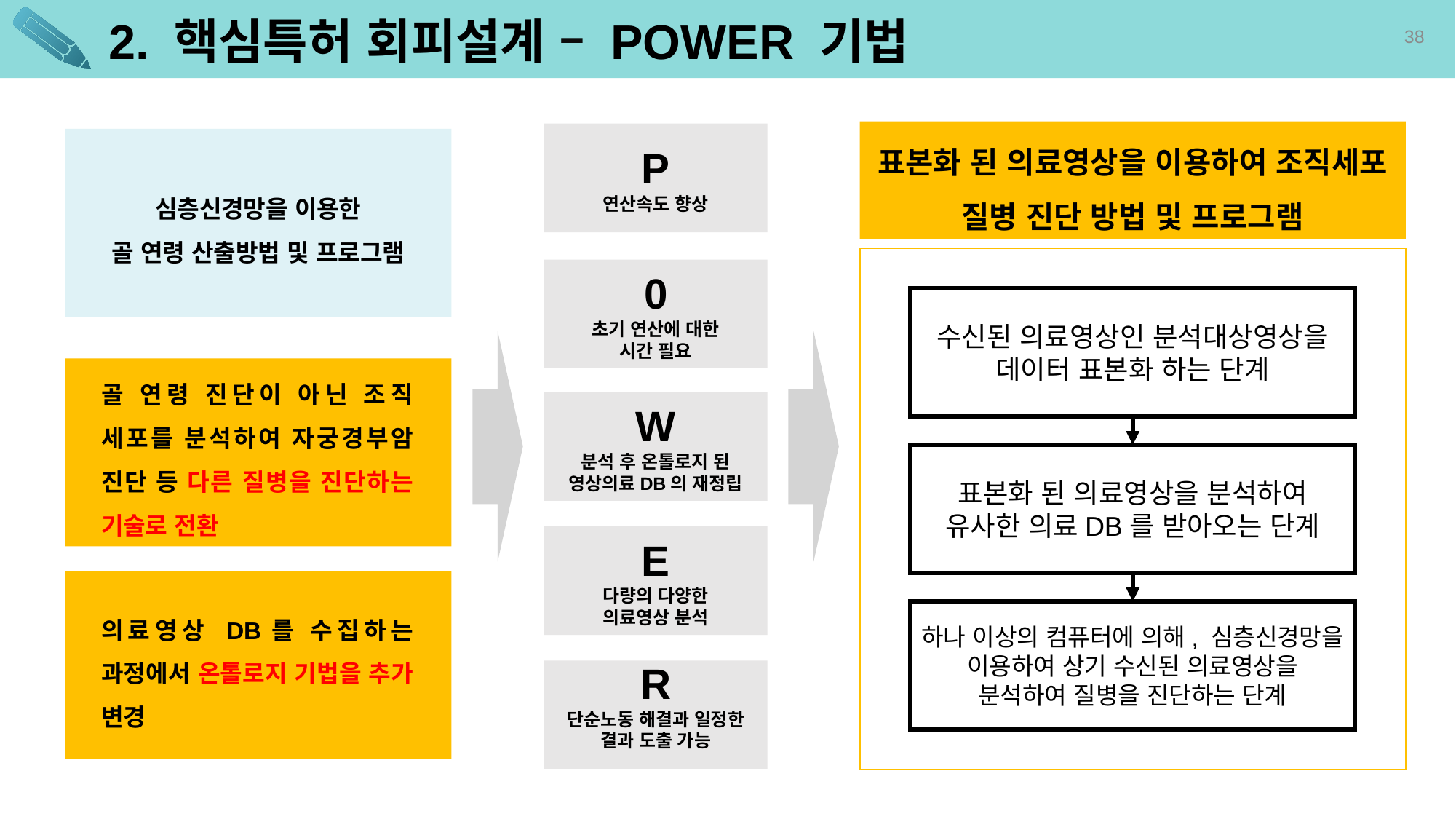

# 2. 핵심특허 회피설계 – POWER 기법
표본화 된 의료영상을 이용하여 조직세포 질병 진단 방법 및 프로그램

수신된 의료영상인 분석대상영상을 데이터 표본화 하는 단계
표본화 된 의료영상을 분석하여 유사한 의료DB를 받아오는 단계
하나 이상의 컴퓨터에 의해, 심층신경망을 이용하여 상기 수신된 의료영상을 분석하여 질병을 진단하는 단계
P
연산속도 향상
0
초기 연산에 대한
시간 필요
W
분석 후 온톨로지 된 영상의료DB의 재정립
E
다량의 다양한
의료영상 분석
R
단순노동 해결과 일정한 결과 도출 가능

심층신경망을 이용한
골 연령 산출방법 및 프로그램

골 연령 진단이 아닌 조직 세포를 분석하여 자궁경부암 진단 등 다른 질병을 진단하는 기술로 전환

의료영상 DB를 수집하는 과정에서 온톨로지 기법을 추가 변경